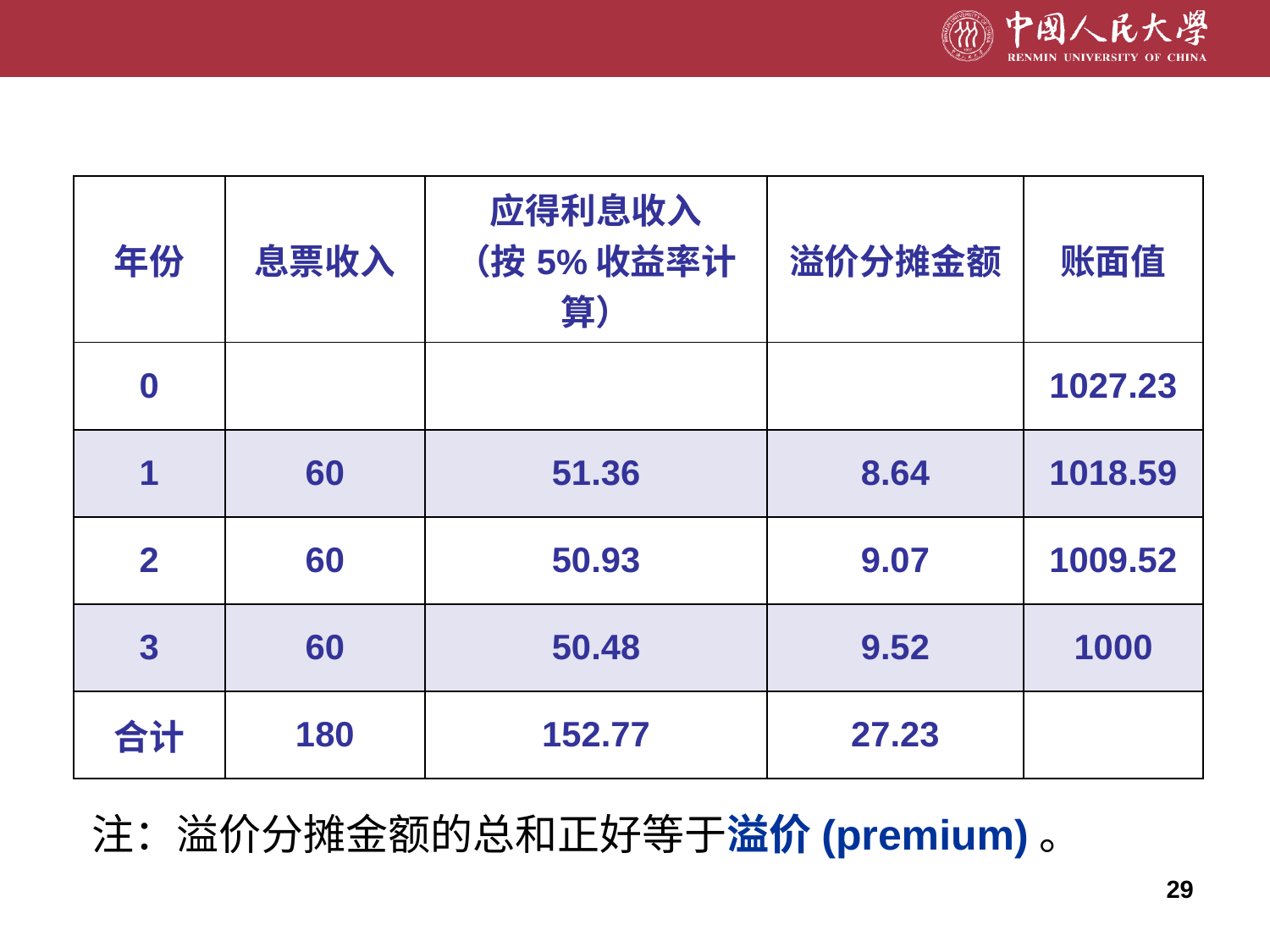

| 年份 | 息票收入 | 应得利息收入 （按5%收益率计算） | 溢价分摊金额 | 账面值 |
| --- | --- | --- | --- | --- |
| 0 |  |  |  | 1027.23 |
| 1 | 60 | 51.36 | 8.64 | 1018.59 |
| 2 | 60 | 50.93 | 9.07 | 1009.52 |
| 3 | 60 | 50.48 | 9.52 | 1000 |
| 合计 | 180 | 152.77 | 27.23 |  |
注：溢价分摊金额的总和正好等于溢价(premium)。
29